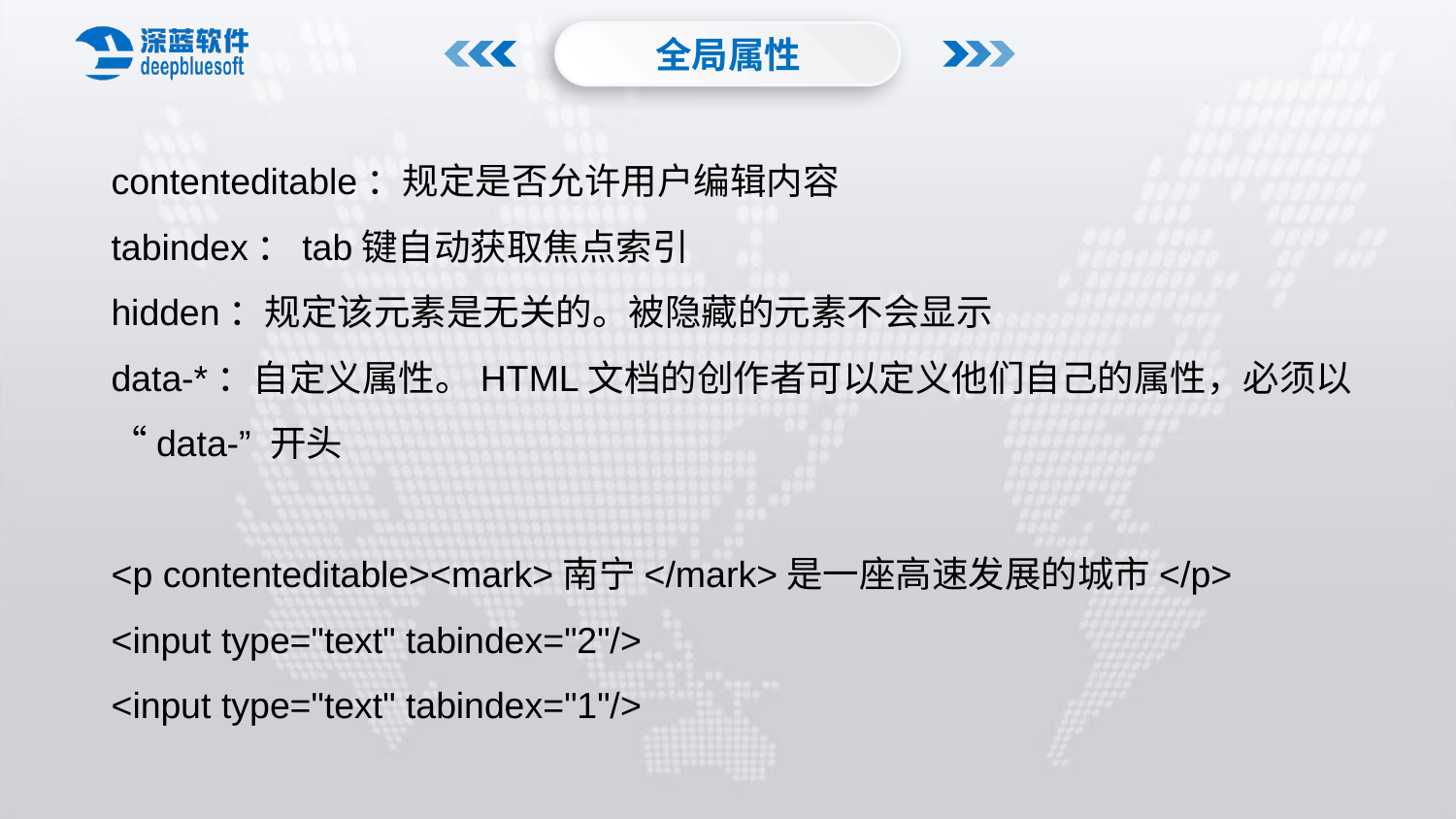

全局属性

contenteditable：规定是否允许用户编辑内容
tabindex：tab键自动获取焦点索引
hidden：规定该元素是无关的。被隐藏的元素不会显示
data-*：自定义属性。HTML文档的创作者可以定义他们自己的属性，必须以 “data-” 开头

<p contenteditable><mark>南宁</mark>是一座高速发展的城市</p>
<input type="text" tabindex="2"/>
<input type="text" tabindex="1"/>